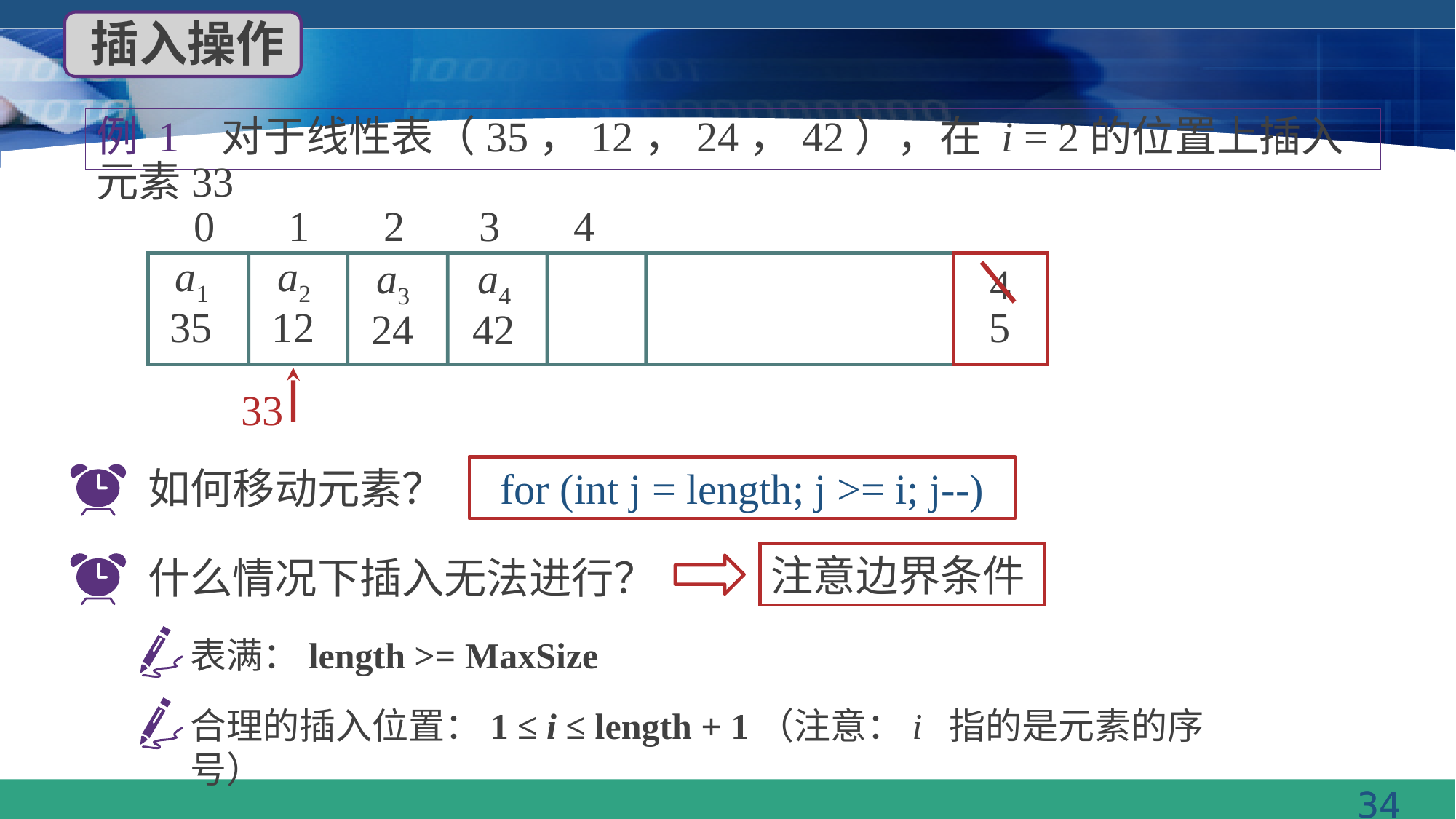

插入操作

例 1   对于线性表（35，12，24，42），在 i = 2的位置上插入元素33
0       1       2       3       4
a1
a2
a3
a4

  4

5
35
12
24
42

33
如何移动元素？

for (int j = length; j >= i; j--)
注意边界条件

什么情况下插入无法进行？

表满：length >= MaxSize
合理的插入位置：1 ≤ i ≤ length + 1（注意：i  指的是元素的序号）